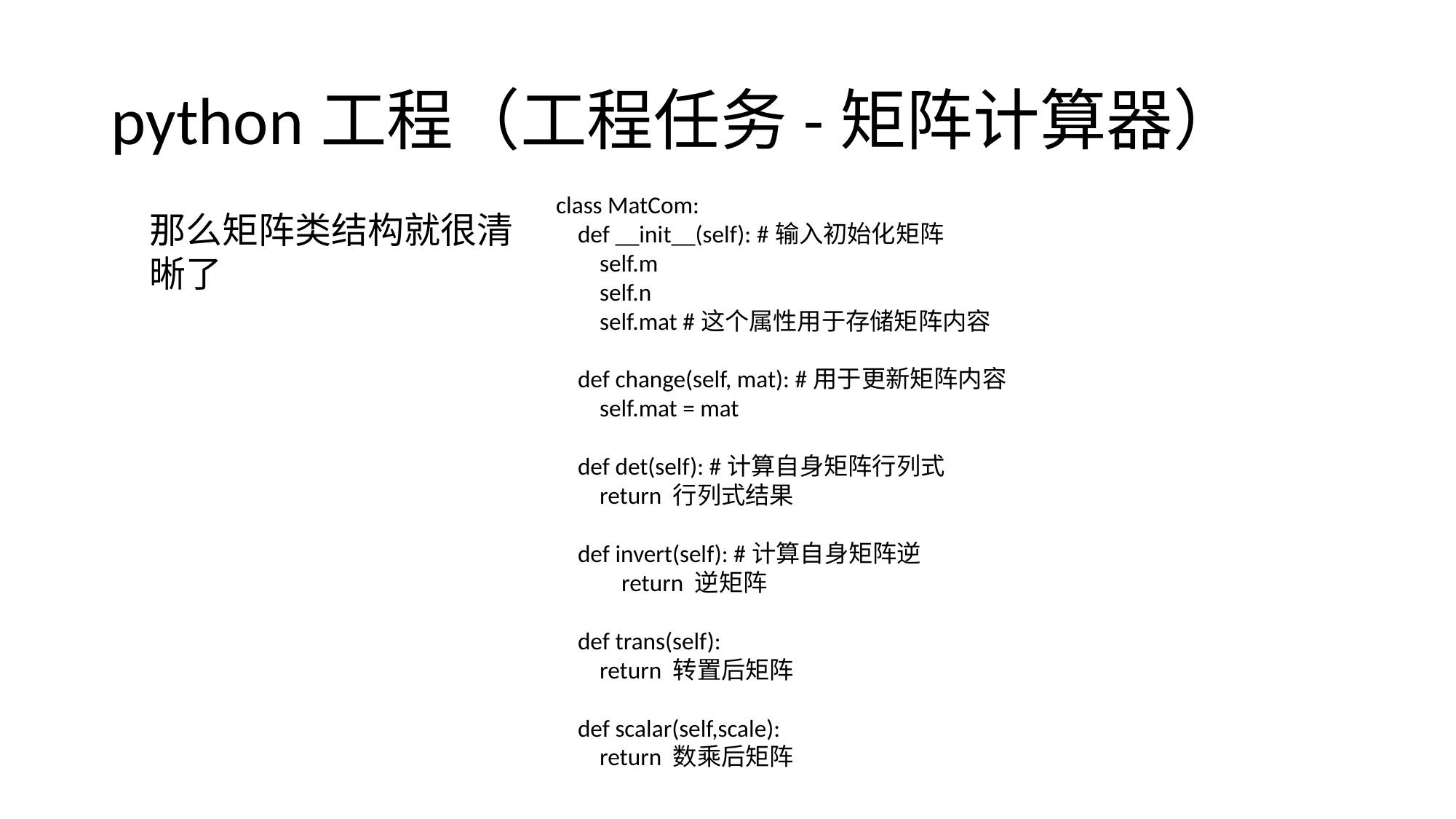

# python工程（工程任务-矩阵计算器）
class MatCom:
    def __init__(self): #输入初始化矩阵
        self.m
        self.n
        self.mat #这个属性用于存储矩阵内容

    def change(self, mat): #用于更新矩阵内容
        self.mat = mat

    def det(self): #计算自身矩阵行列式
        return 行列式结果

    def invert(self): #计算自身矩阵逆
            return 逆矩阵

    def trans(self):
        return 转置后矩阵

    def scalar(self,scale):
        return 数乘后矩阵

那么矩阵类结构就很清晰了